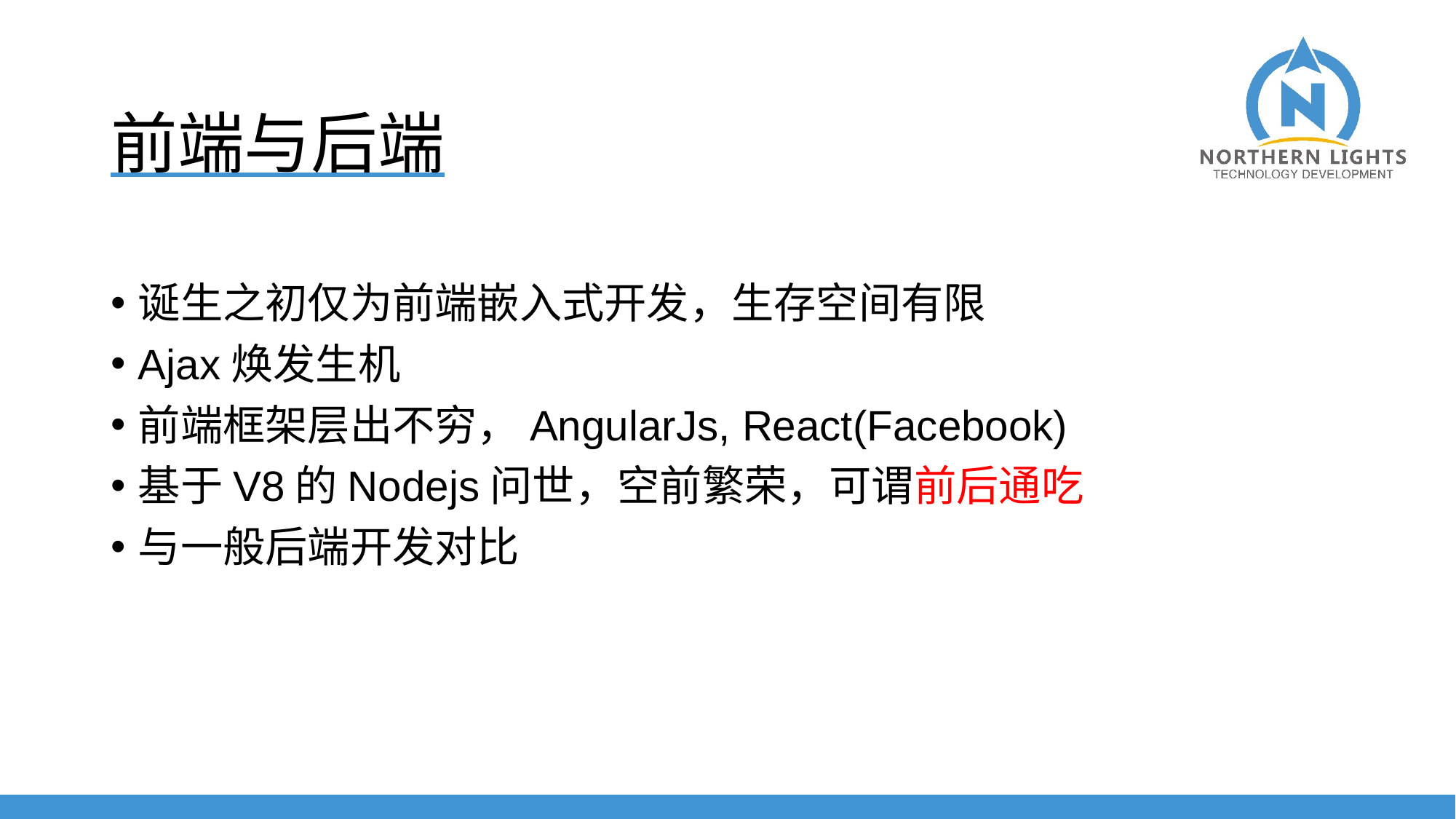

# 前端与后端
诞生之初仅为前端嵌入式开发，生存空间有限
Ajax焕发生机
前端框架层出不穷，AngularJs, React(Facebook)
基于V8的Nodejs问世，空前繁荣，可谓前后通吃
与一般后端开发对比